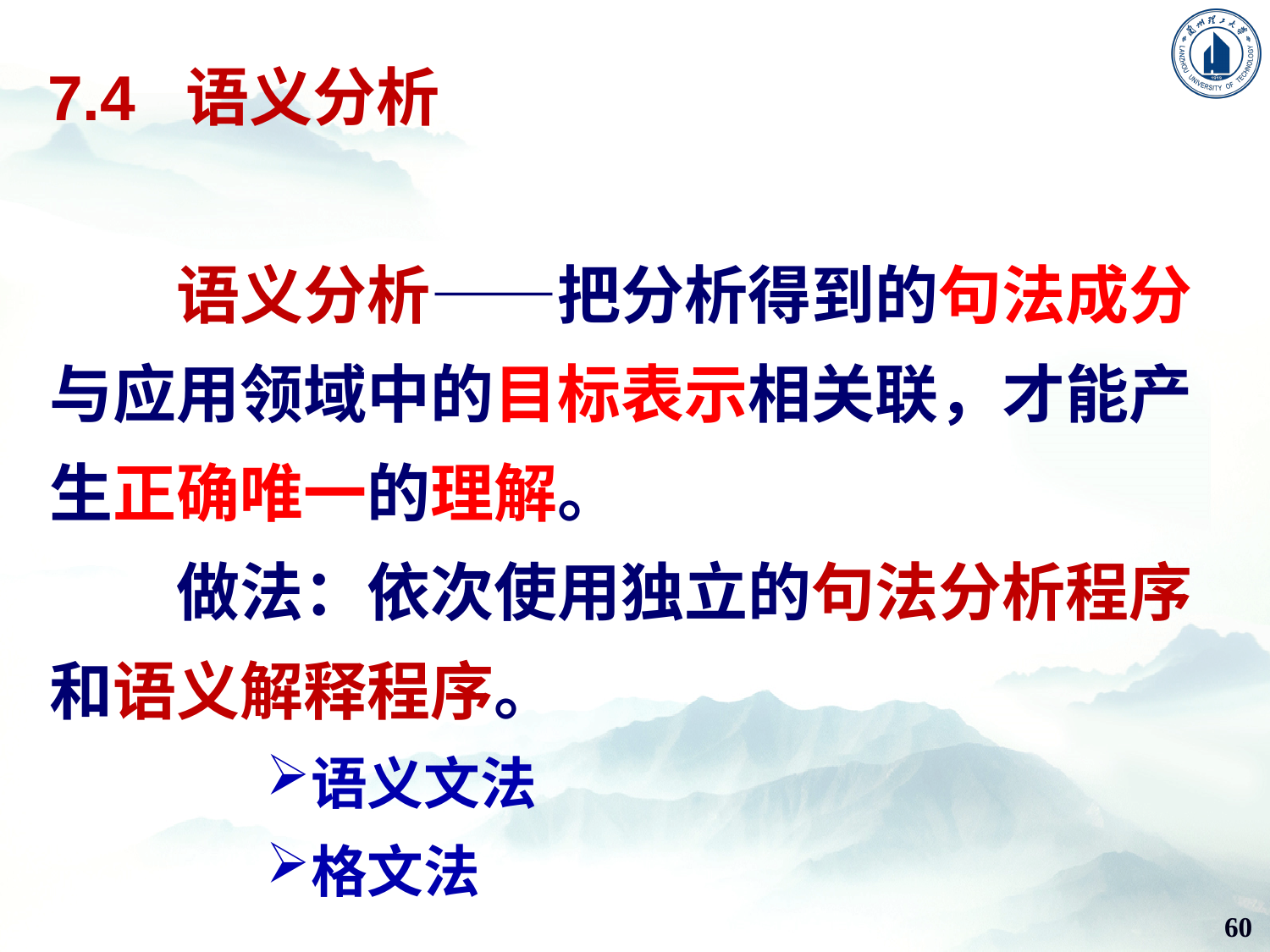

# 7.4  语义分析
语义分析——把分析得到的句法成分与应用领域中的目标表示相关联，才能产生正确唯一的理解。
做法：依次使用独立的句法分析程序和语义解释程序。
语义文法
格文法
60